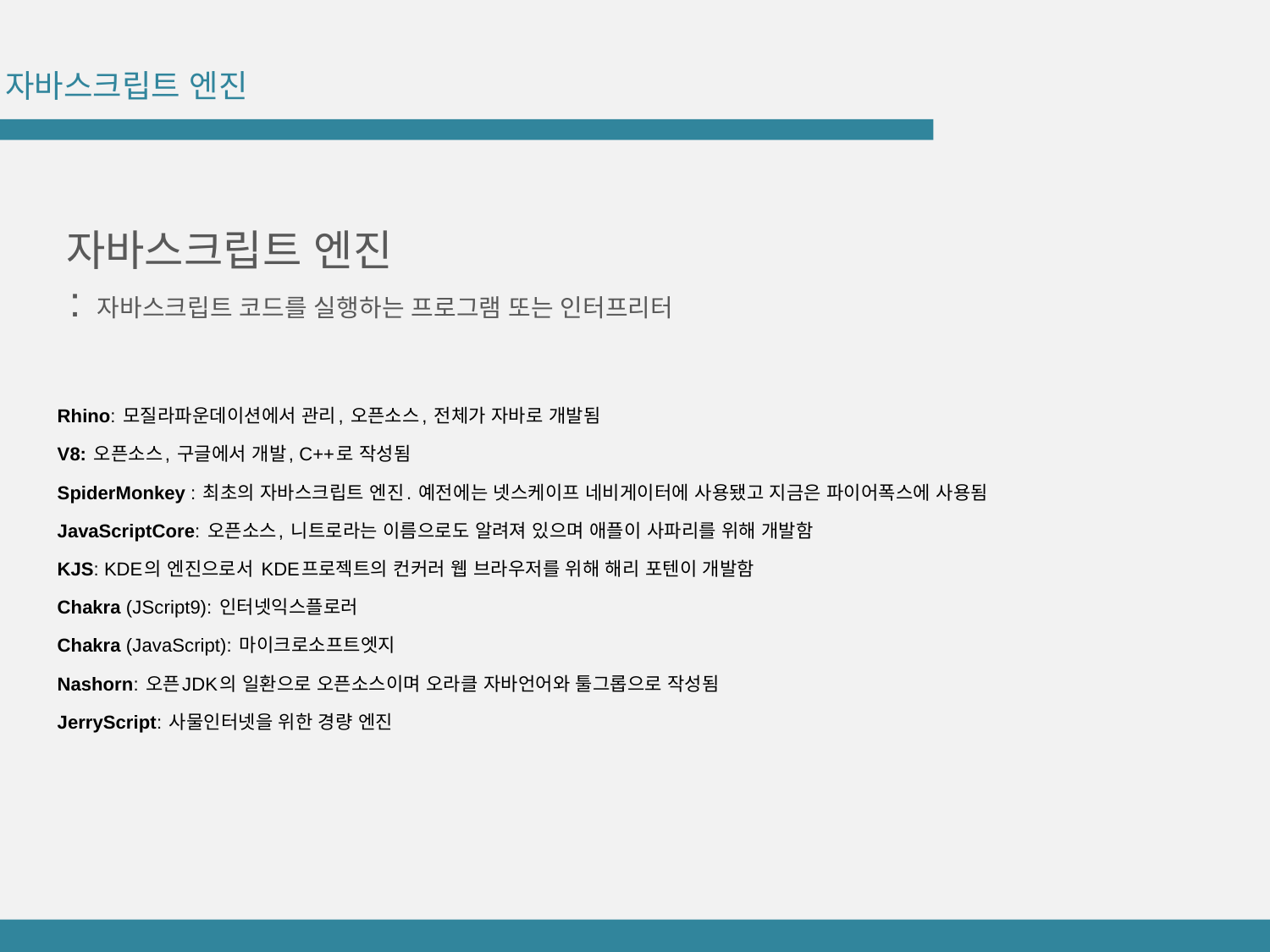

자바스크립트 엔진

 자바스크립트 엔진
 : 자바스크립트 코드를 실행하는 프로그램 또는 인터프리터

Rhino: 모질라파운데이션에서 관리, 오픈소스, 전체가 자바로 개발됨
V8: 오픈소스, 구글에서 개발, C++로 작성됨
SpiderMonkey : 최초의 자바스크립트 엔진. 예전에는 넷스케이프 네비게이터에 사용됐고 지금은 파이어폭스에 사용됨
JavaScriptCore: 오픈소스, 니트로라는 이름으로도 알려져 있으며 애플이 사파리를 위해 개발함
KJS: KDE의 엔진으로서 KDE프로젝트의 컨커러 웹 브라우저를 위해 해리 포텐이 개발함
Chakra (JScript9): 인터넷익스플로러
Chakra (JavaScript): 마이크로소프트엣지
Nashorn: 오픈JDK의 일환으로 오픈소스이며 오라클 자바언어와 툴그롭으로 작성됨
JerryScript: 사물인터넷을 위한 경량 엔진